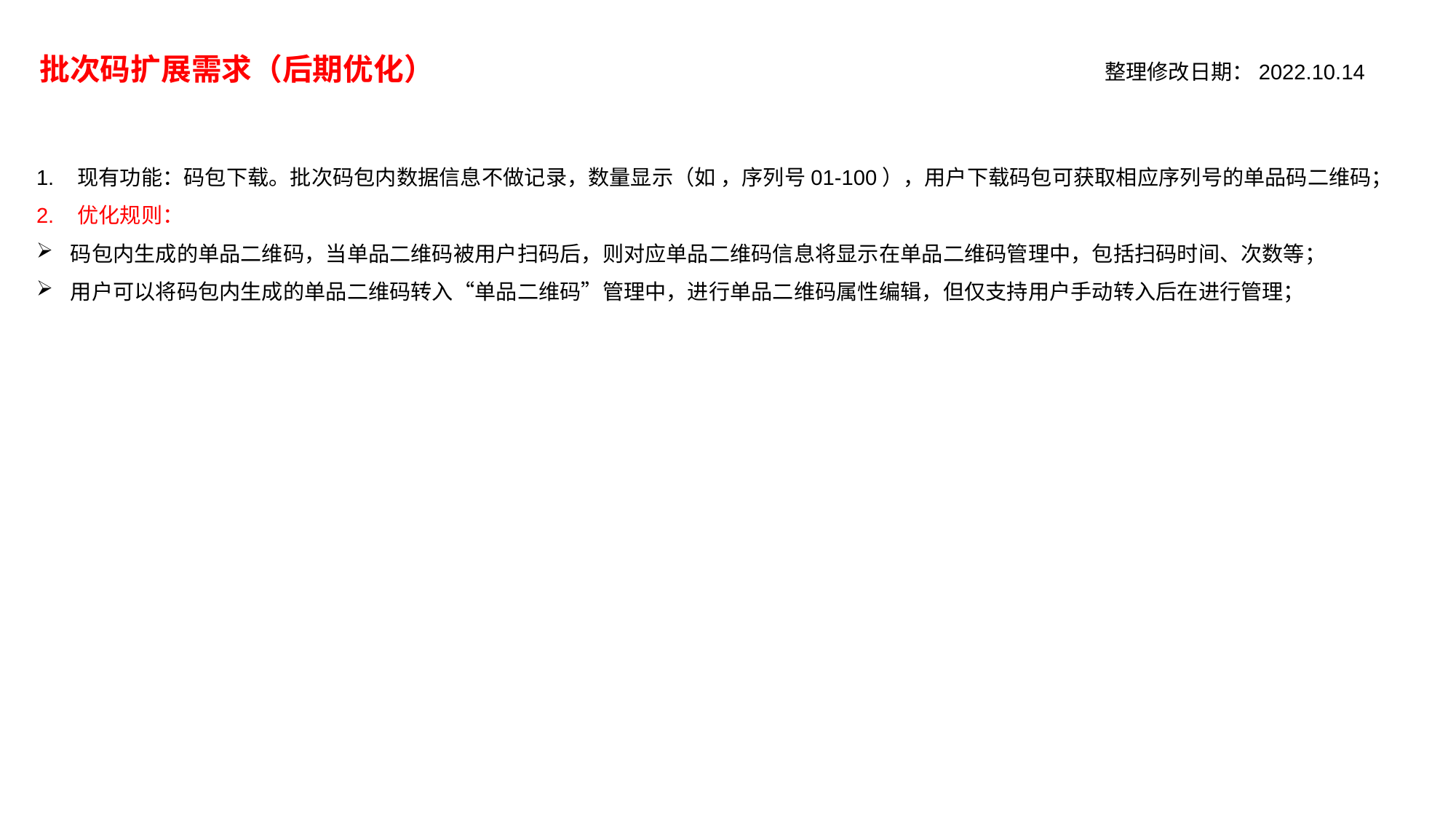

整理修改日期：2022.10.14
批次码扩展需求（后期优化）
现有功能：码包下载。批次码包内数据信息不做记录，数量显示（如 ，序列号01-100），用户下载码包可获取相应序列号的单品码二维码；
优化规则：
码包内生成的单品二维码，当单品二维码被用户扫码后，则对应单品二维码信息将显示在单品二维码管理中，包括扫码时间、次数等；
用户可以将码包内生成的单品二维码转入“单品二维码”管理中，进行单品二维码属性编辑，但仅支持用户手动转入后在进行管理；